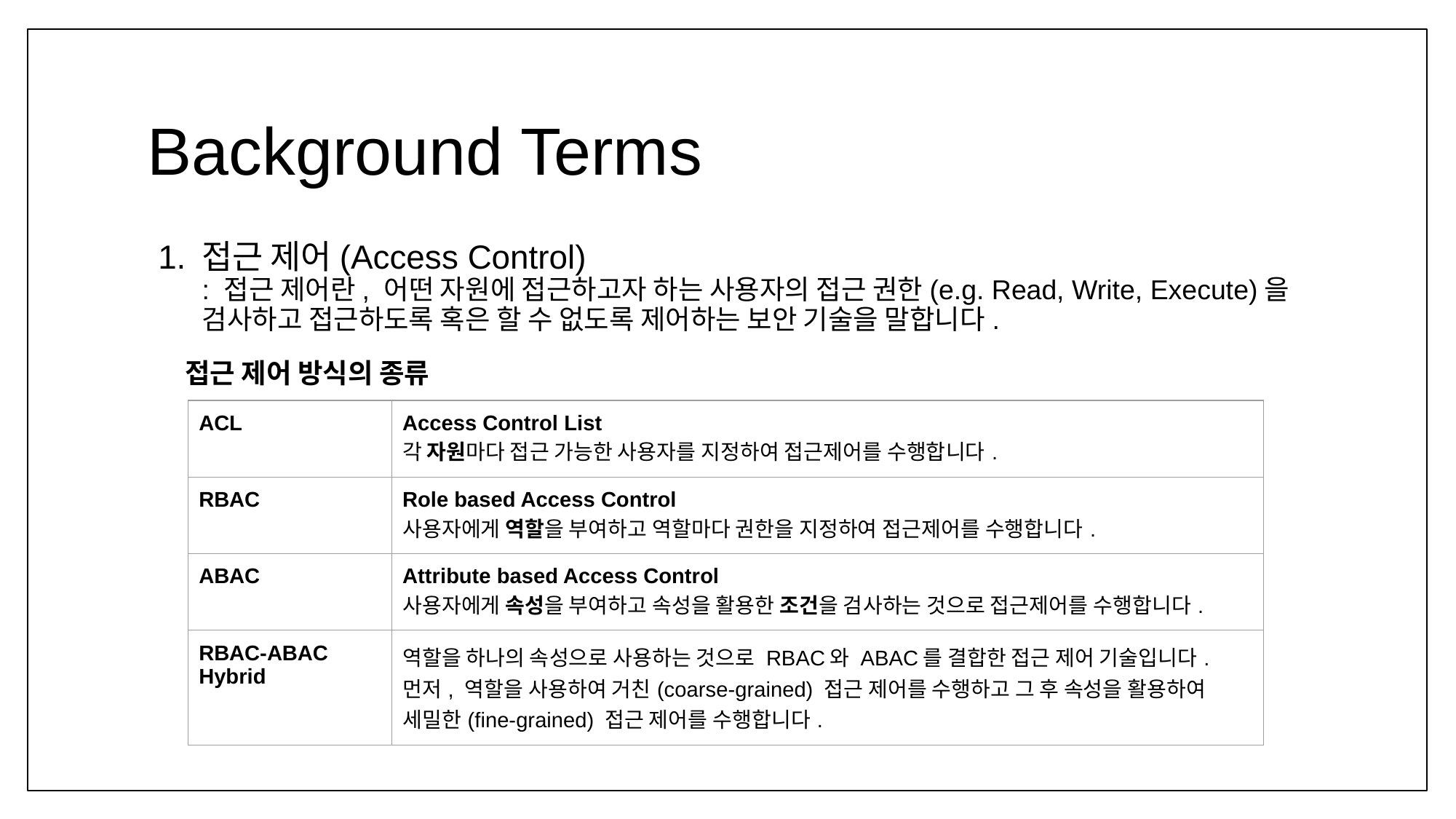

# Background Terms
접근 제어(Access Control)
: 접근 제어란, 어떤 자원에 접근하고자 하는 사용자의 접근 권한(e.g. Read, Write, Execute)을 검사하고 접근하도록 혹은 할 수 없도록 제어하는 보안 기술을 말합니다.

접근 제어 방식의 종류
| ACL | Access Control List 각 자원마다 접근 가능한 사용자를 지정하여 접근제어를 수행합니다. |
| --- | --- |
| RBAC | Role based Access Control 사용자에게 역할을 부여하고 역할마다 권한을 지정하여 접근제어를 수행합니다. |
| ABAC | Attribute based Access Control 사용자에게 속성을 부여하고 속성을 활용한 조건을 검사하는 것으로 접근제어를 수행합니다. |
| RBAC-ABAC Hybrid | 역할을 하나의 속성으로 사용하는 것으로 RBAC와 ABAC를 결합한 접근 제어 기술입니다. 먼저, 역할을 사용하여 거친(coarse-grained) 접근 제어를 수행하고 그 후 속성을 활용하여 세밀한(fine-grained) 접근 제어를 수행합니다. |